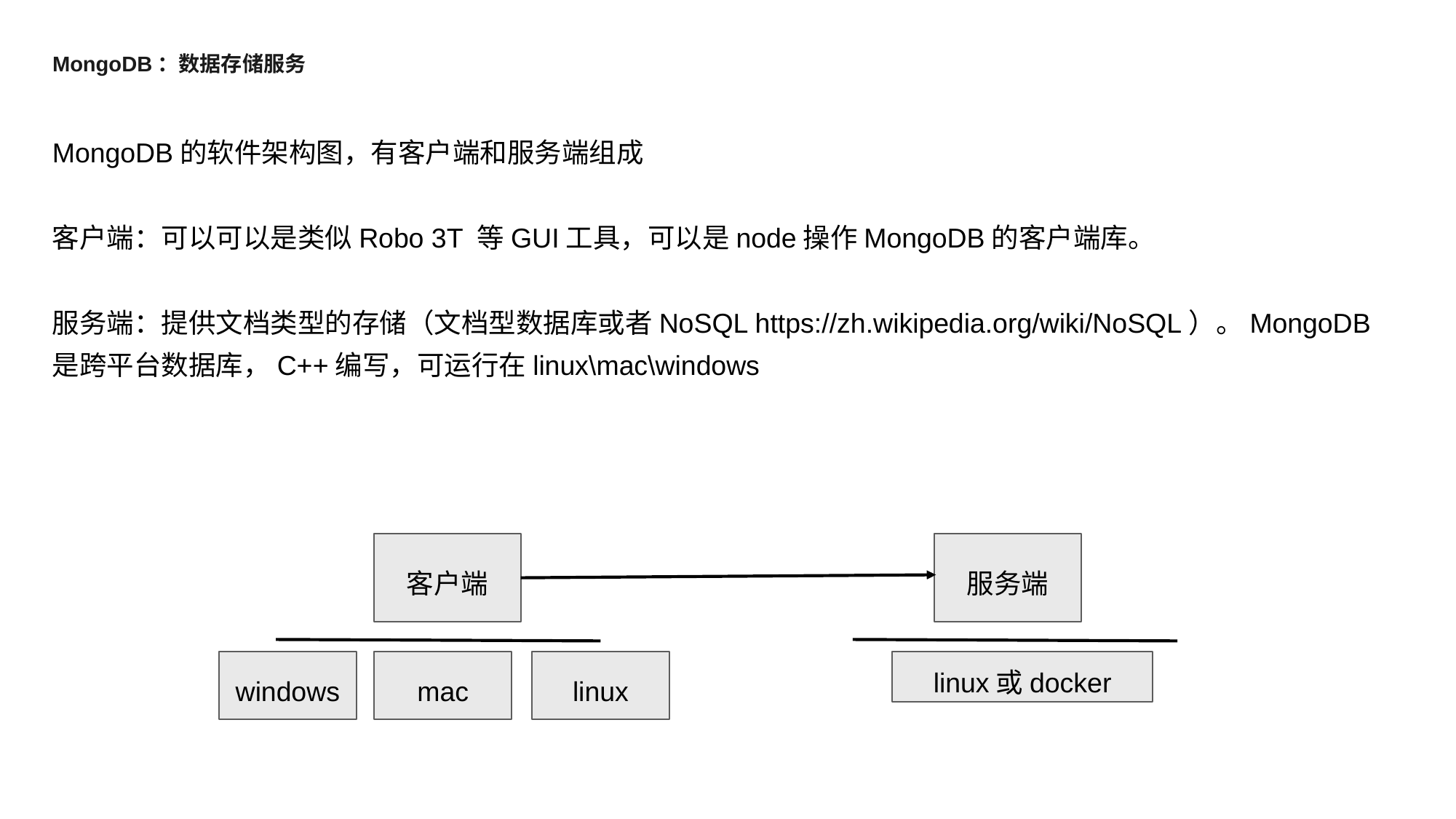

# MongoDB：数据存储服务
MongoDB的软件架构图，有客户端和服务端组成

客户端：可以可以是类似Robo 3T 等GUI工具，可以是node操作MongoDB的客户端库。

服务端：提供文档类型的存储（文档型数据库或者NoSQL https://zh.wikipedia.org/wiki/NoSQL）。MongoDB是跨平台数据库，C++编写，可运行在linux\mac\windows

客户端
服务端
windows
mac
linux
linux或docker